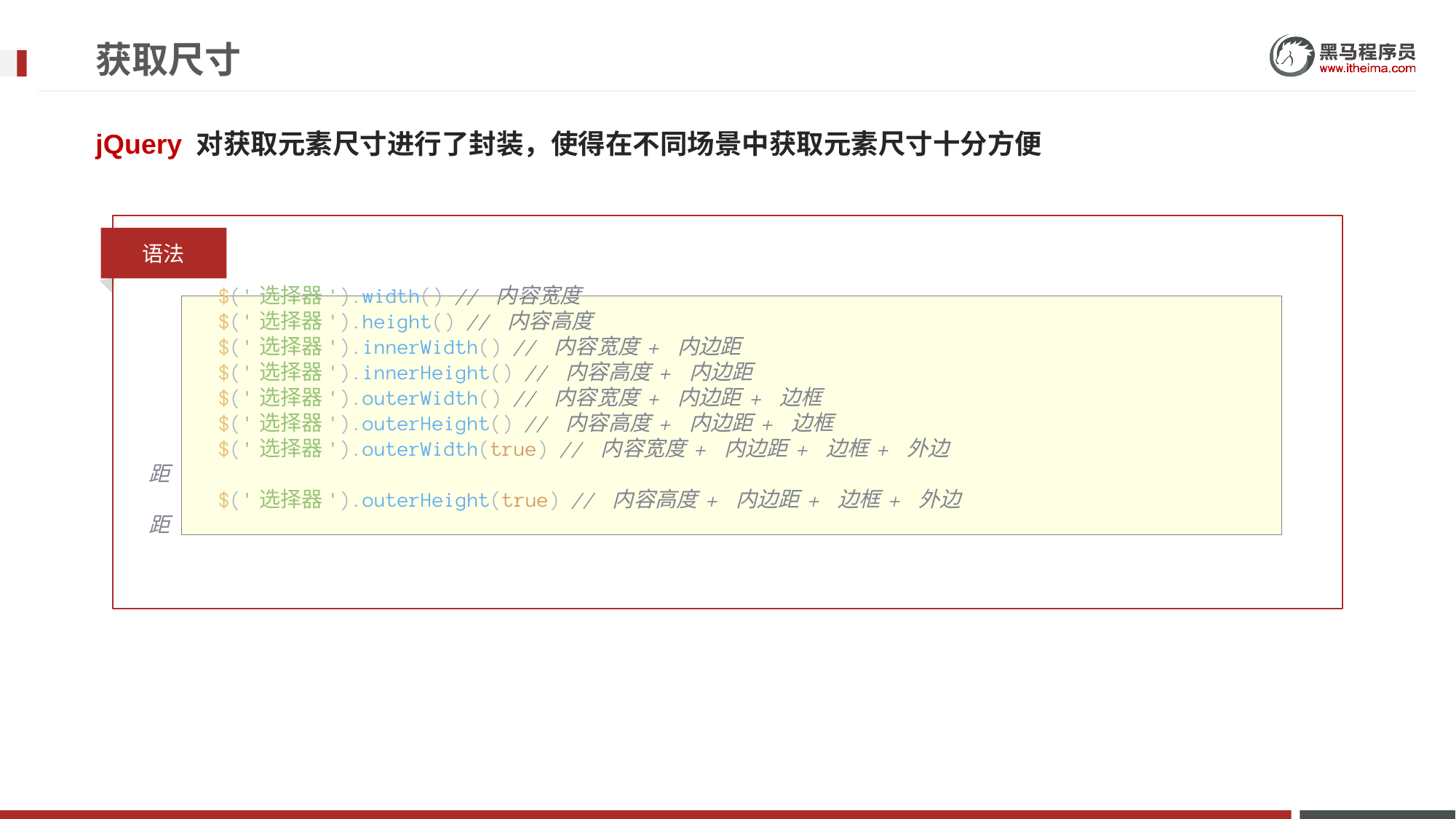

# 获取尺寸
jQuery 对获取元素尺寸进行了封装，使得在不同场景中获取元素尺寸十分方便

语法

      $('选择器').width() // 内容宽度
      $('选择器').height() // 内容高度
      $('选择器').innerWidth() // 内容宽度 + 内边距
      $('选择器').innerHeight() // 内容高度 + 内边距
      $('选择器').outerWidth() // 内容宽度 + 内边距 + 边框
      $('选择器').outerHeight() // 内容高度 + 内边距 + 边框
      $('选择器').outerWidth(true) // 内容宽度 + 内边距 + 边框 + 外边距
      $('选择器').outerHeight(true) // 内容高度 + 内边距 + 边框 + 外边距